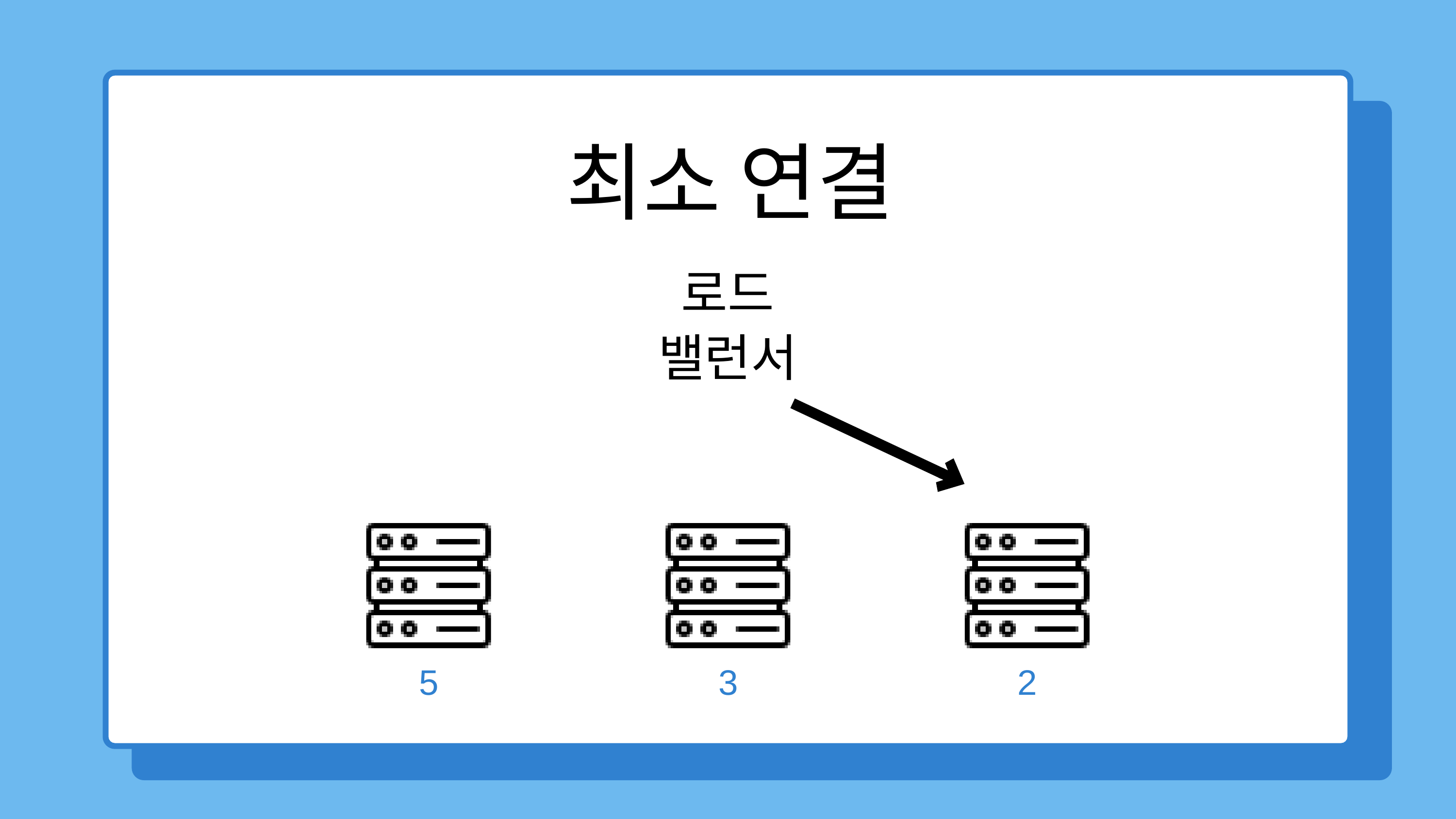

최소 연결
로드
밸런서

5
3
2